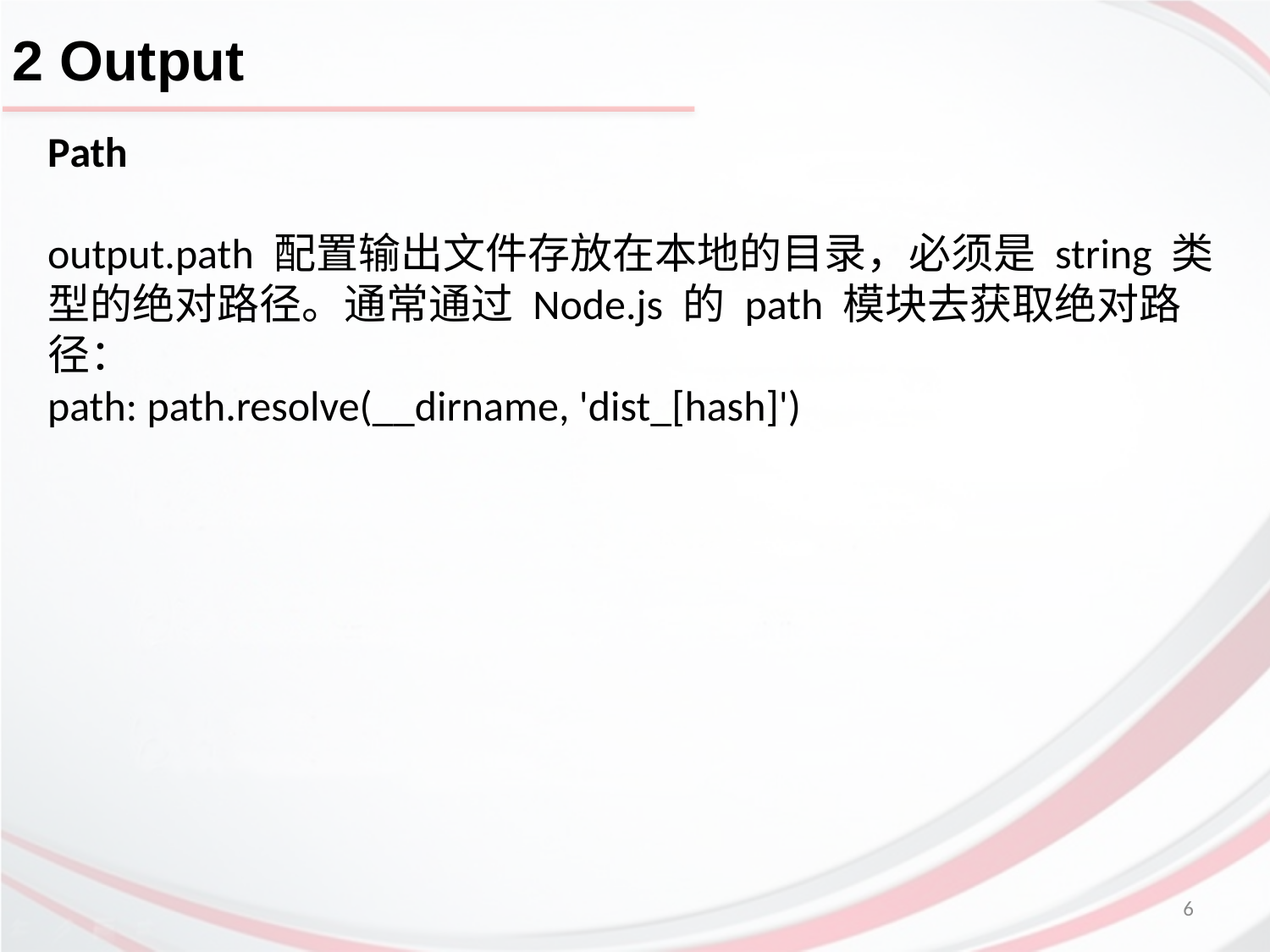

2 Output
Path

output.path 配置输出文件存放在本地的目录，必须是 string 类型的绝对路径。通常通过 Node.js 的 path 模块去获取绝对路径：
path: path.resolve(__dirname, 'dist_[hash]')
6